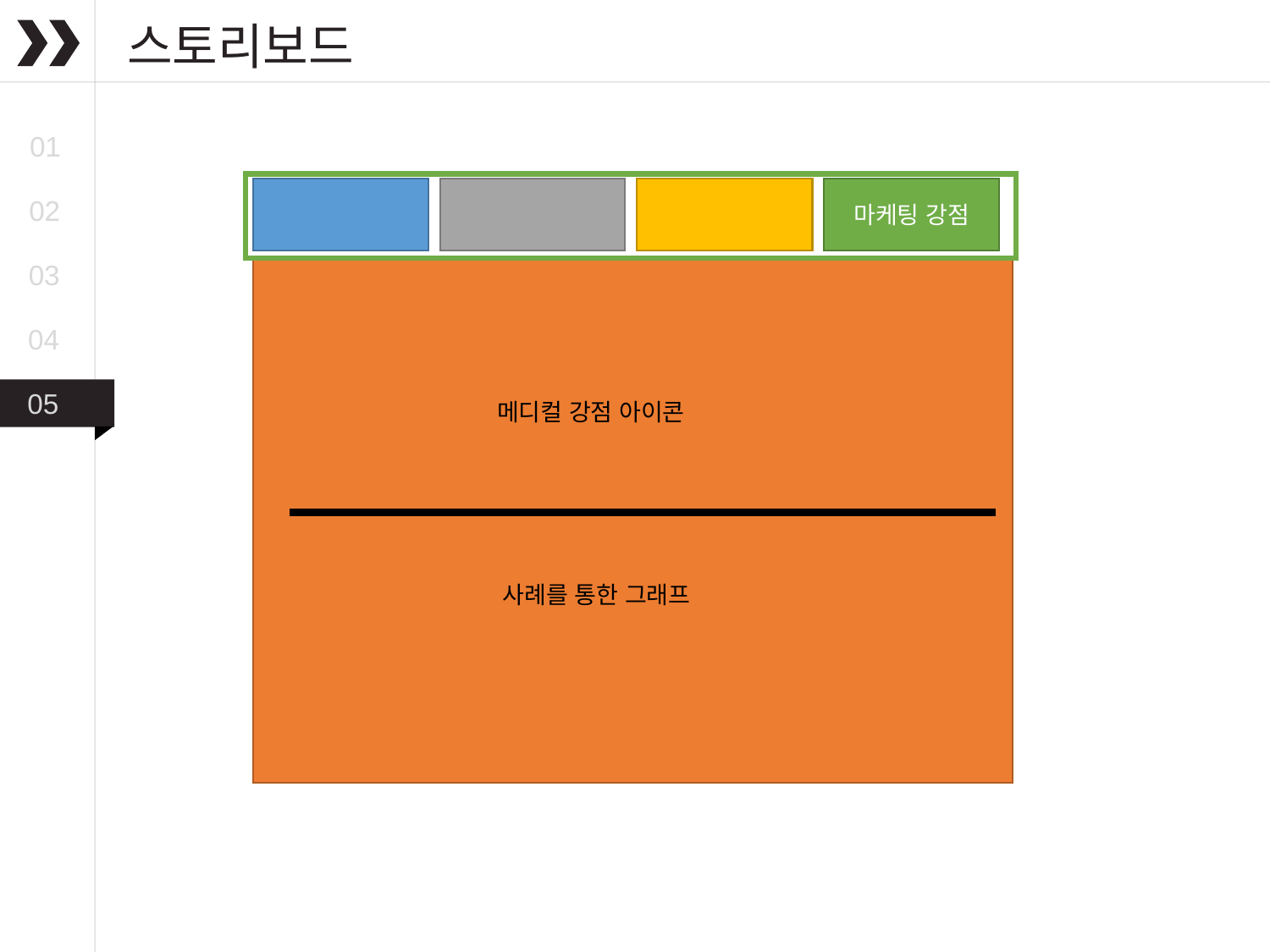

스토리보드

01

마케팅 강점

02

03
04

05
메디컬 강점 아이콘

사례를 통한 그래프